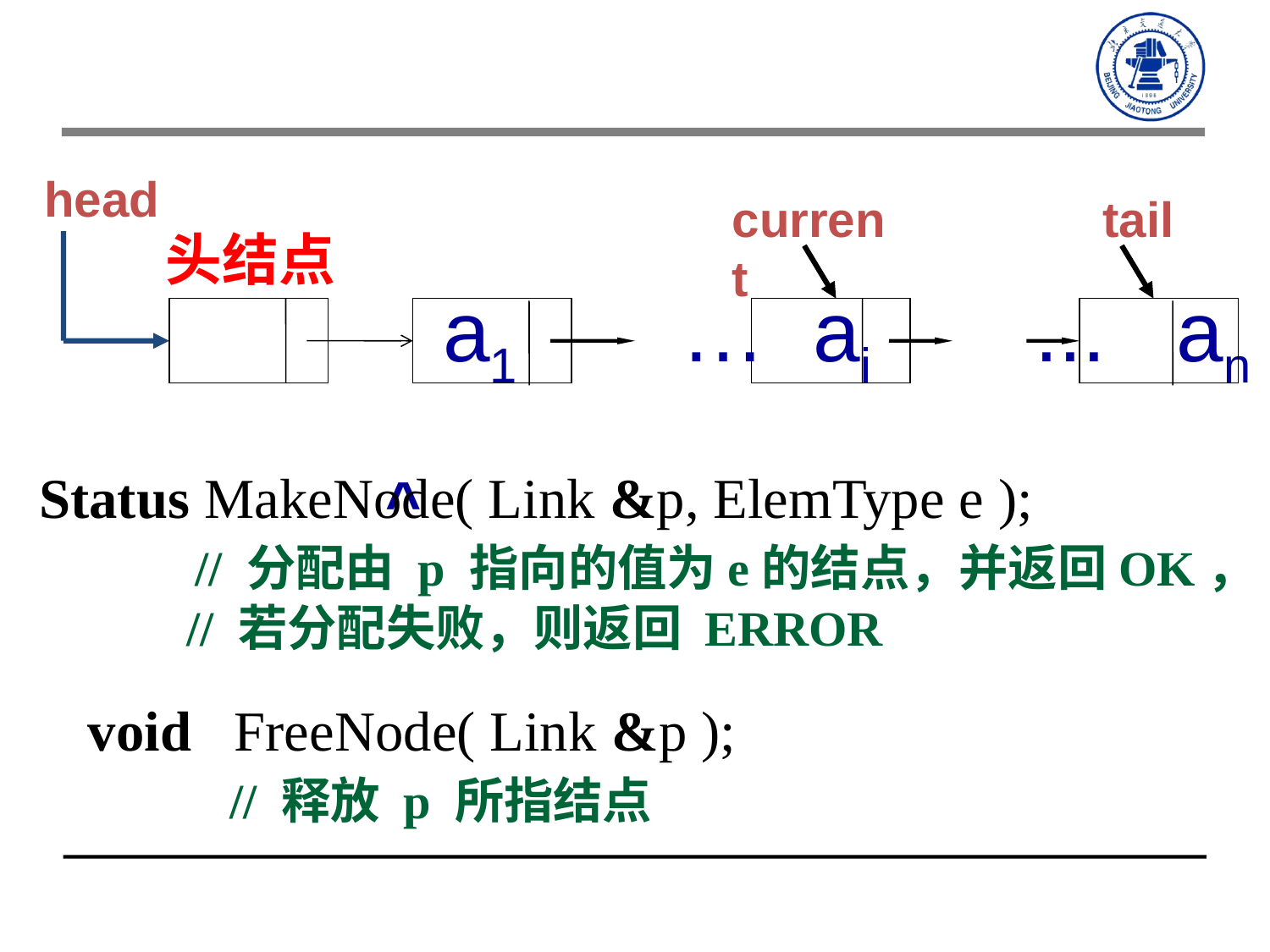

head
current
tail
头结点

   a1       …  ai       ...   an  ^

Status MakeNode( Link &p, ElemType e );
           // 分配由 p 指向的值为e的结点，并返回OK，
            // 若分配失败，则返回 ERROR
void   FreeNode( Link &p );
          // 释放 p 所指结点